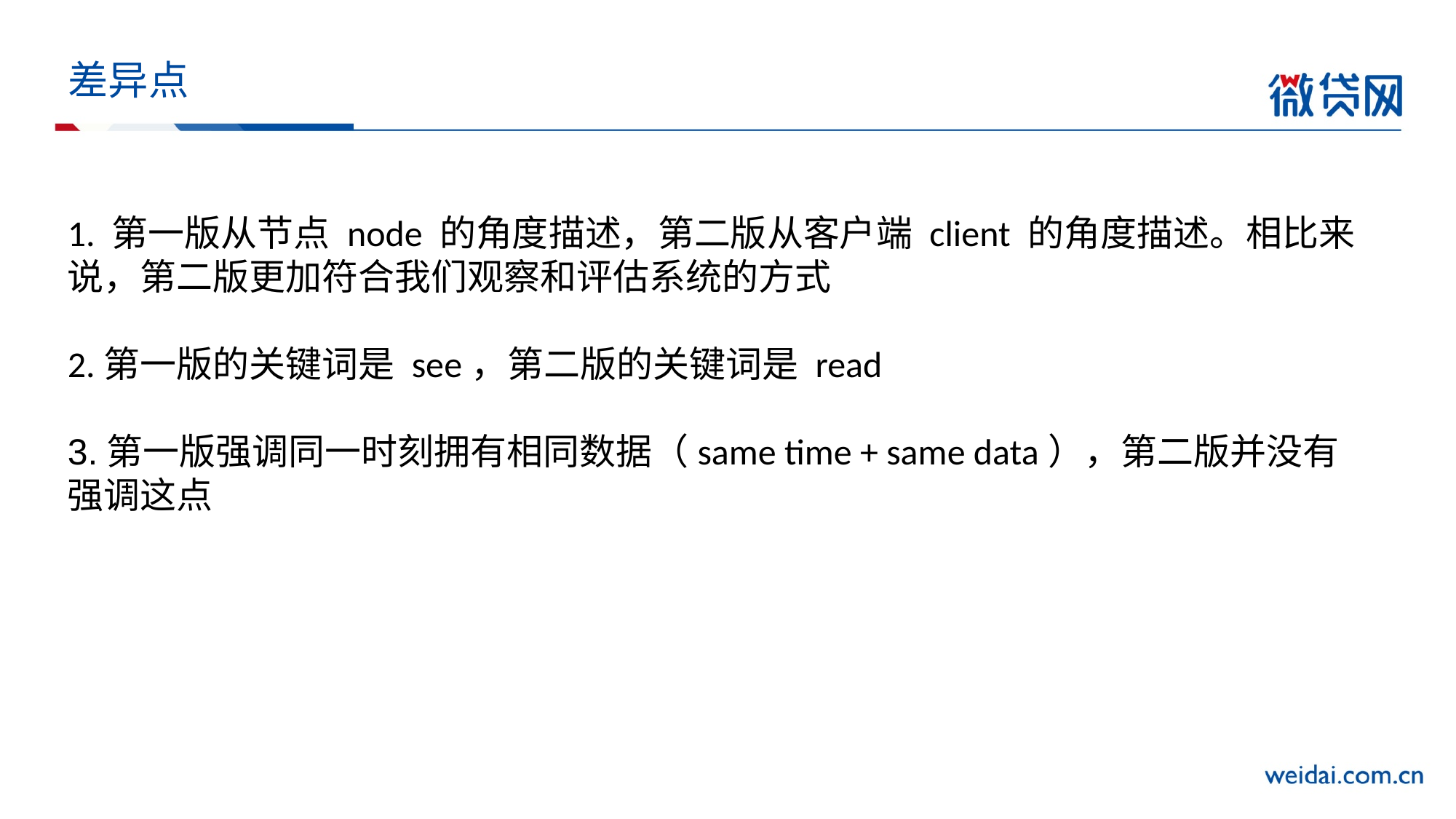

# 差异点
1. 第一版从节点 node 的角度描述，第二版从客户端 client 的角度描述。相比来说，第二版更加符合我们观察和评估系统的方式

2.第一版的关键词是 see，第二版的关键词是 read

3.第一版强调同一时刻拥有相同数据（same time + same data），第二版并没有强调这点